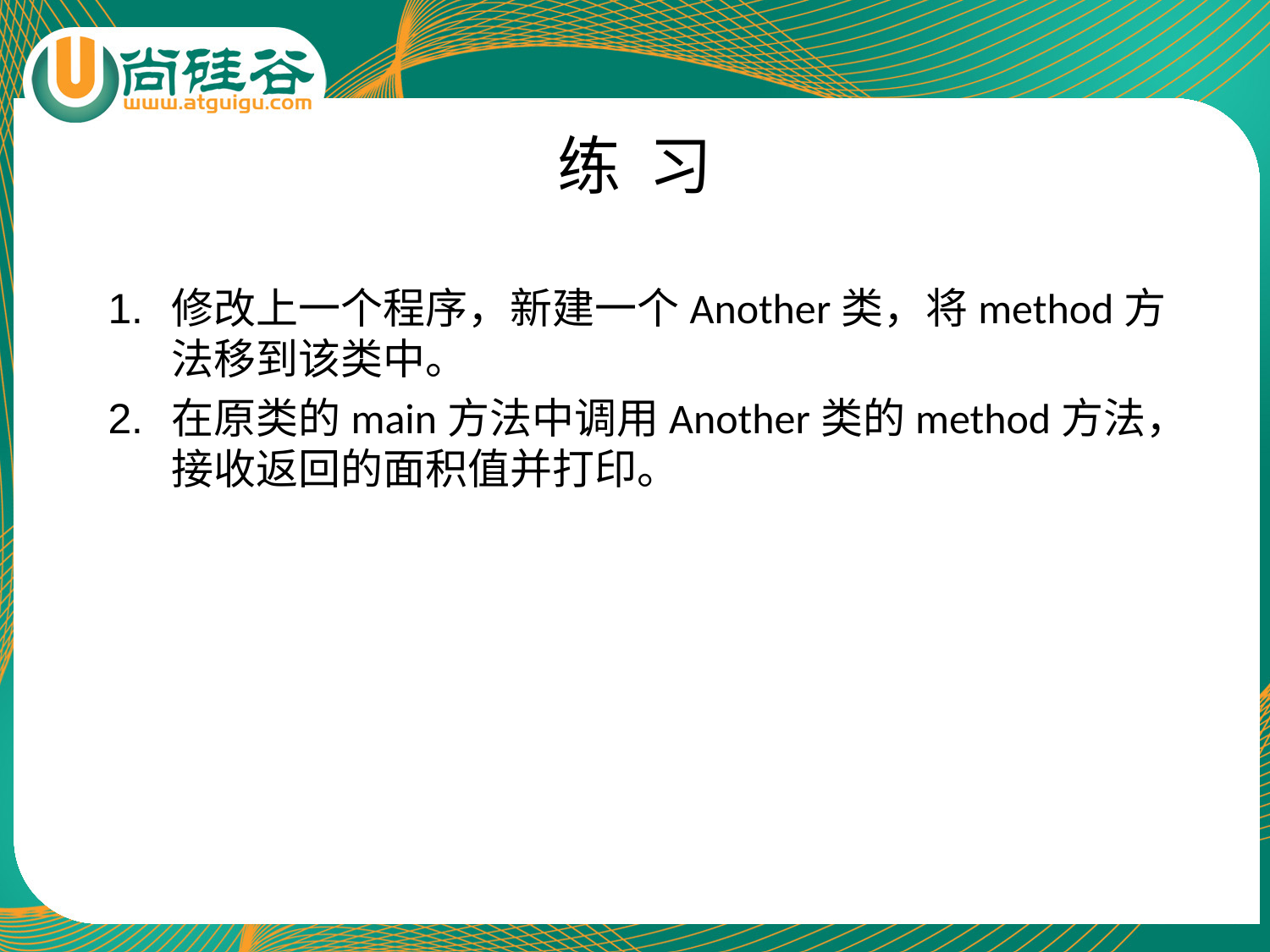

# 练  习
修改上一个程序，新建一个Another类，将method方法移到该类中。
在原类的main方法中调用Another类的method方法，接收返回的面积值并打印。